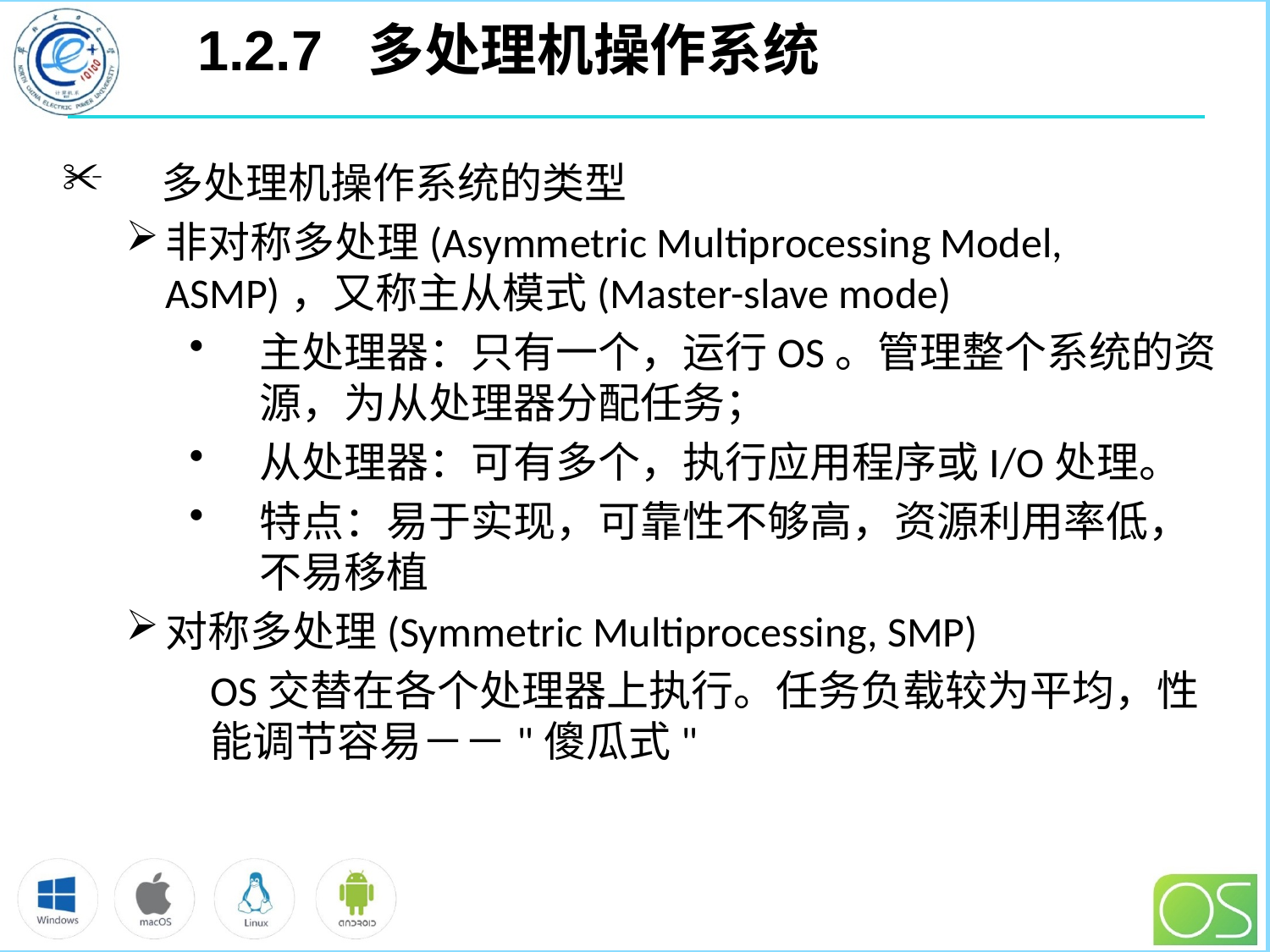

# 1.2.7  多处理机操作系统
多处理机操作系统的类型
非对称多处理(Asymmetric Multiprocessing Model, ASMP)，又称主从模式(Master-slave mode)
主处理器：只有一个，运行OS。管理整个系统的资源，为从处理器分配任务；
从处理器：可有多个，执行应用程序或I/O处理。
特点：易于实现，可靠性不够高，资源利用率低，不易移植
对称多处理(Symmetric Multiprocessing, SMP)
	OS交替在各个处理器上执行。任务负载较为平均，性能调节容易－－"傻瓜式"